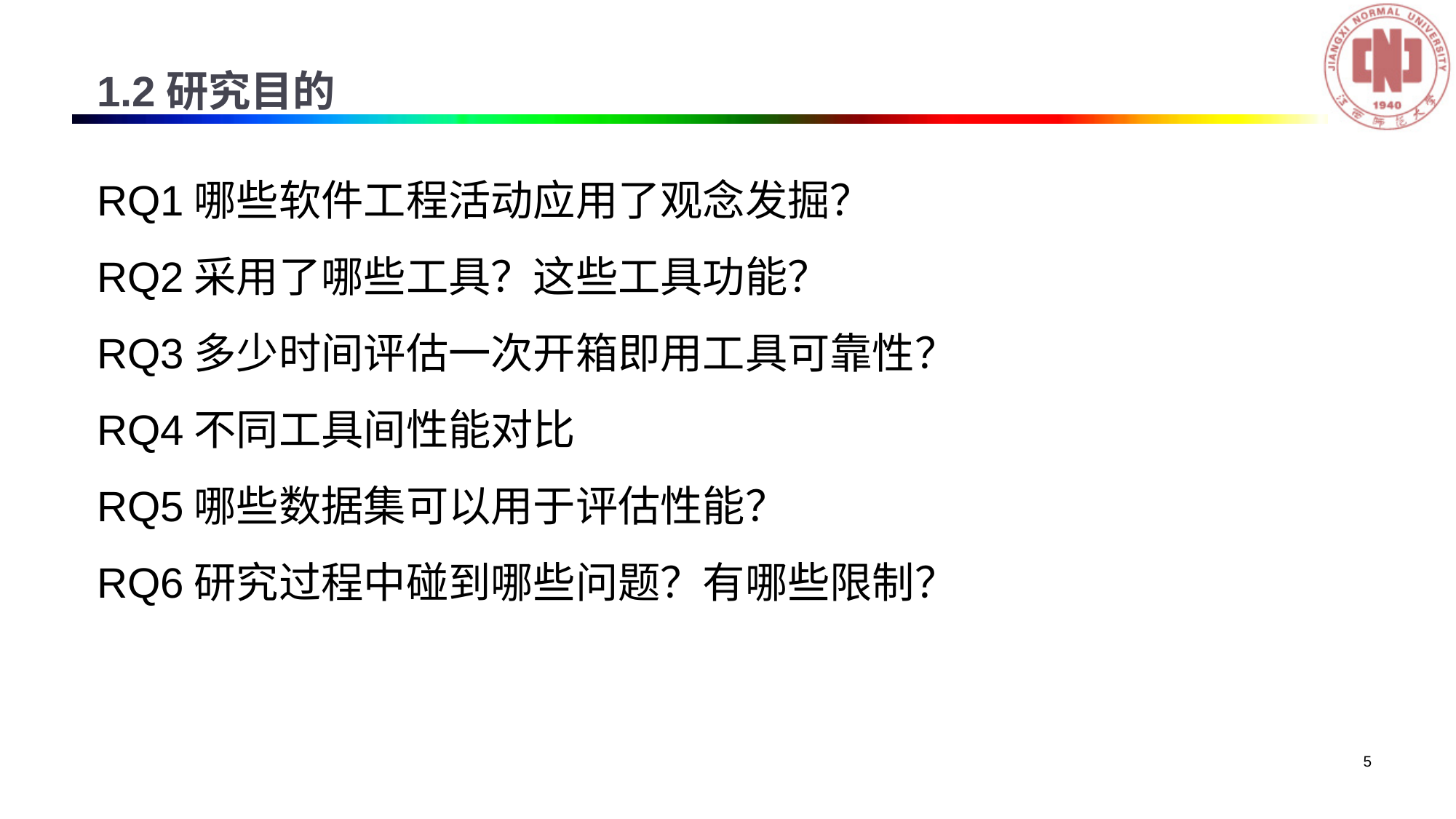

1.2研究目的
RQ1哪些软件工程活动应用了观念发掘？
RQ2采用了哪些工具？这些工具功能？
RQ3多少时间评估一次开箱即用工具可靠性？
RQ4不同工具间性能对比
RQ5哪些数据集可以用于评估性能？
RQ6研究过程中碰到哪些问题？有哪些限制？
5